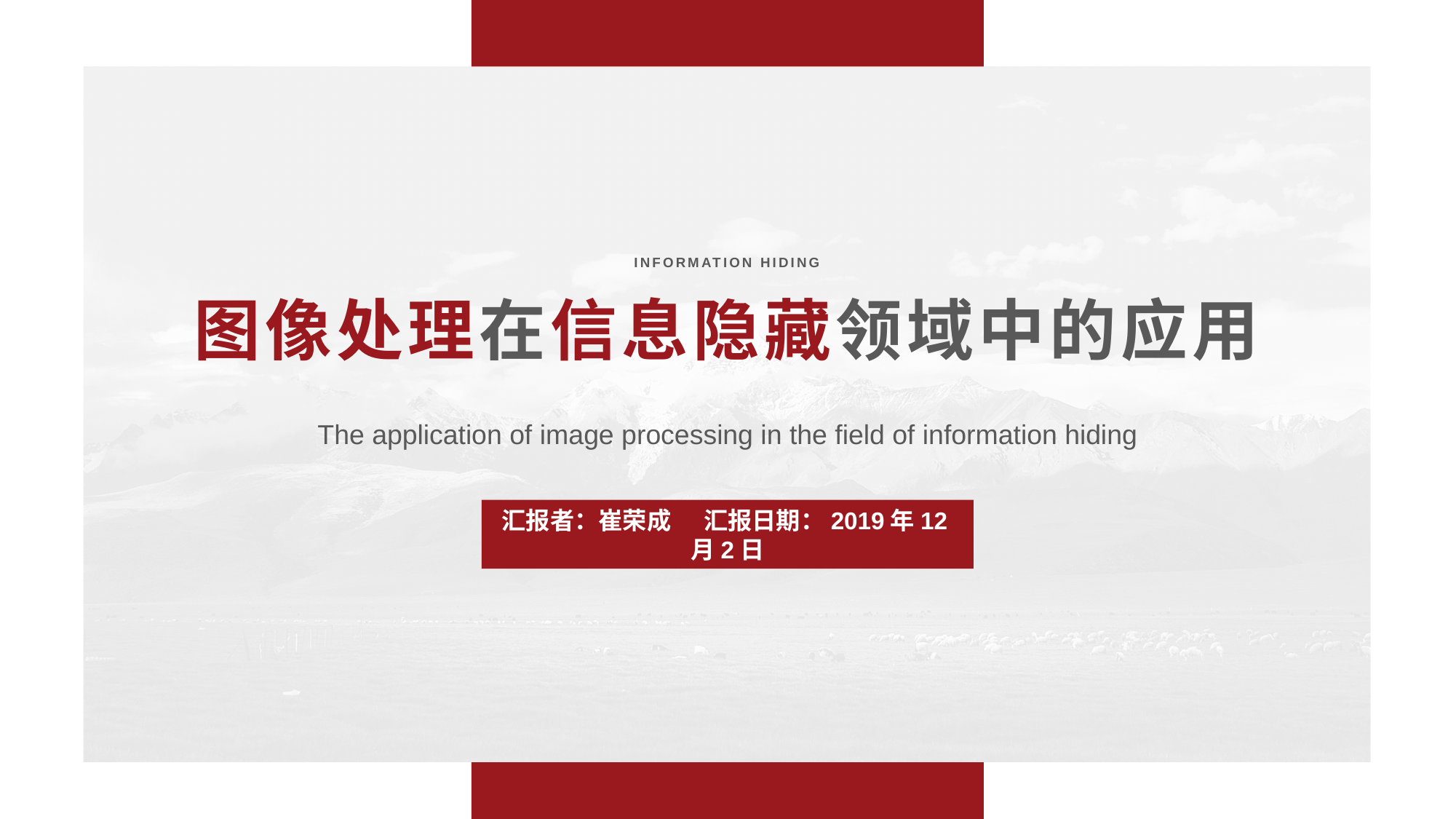

INFORMATION HIDING
图像处理在信息隐藏领域中的应用
The application of image processing in the field of information hiding
汇报者：崔荣成      汇报日期：2019年12月2日